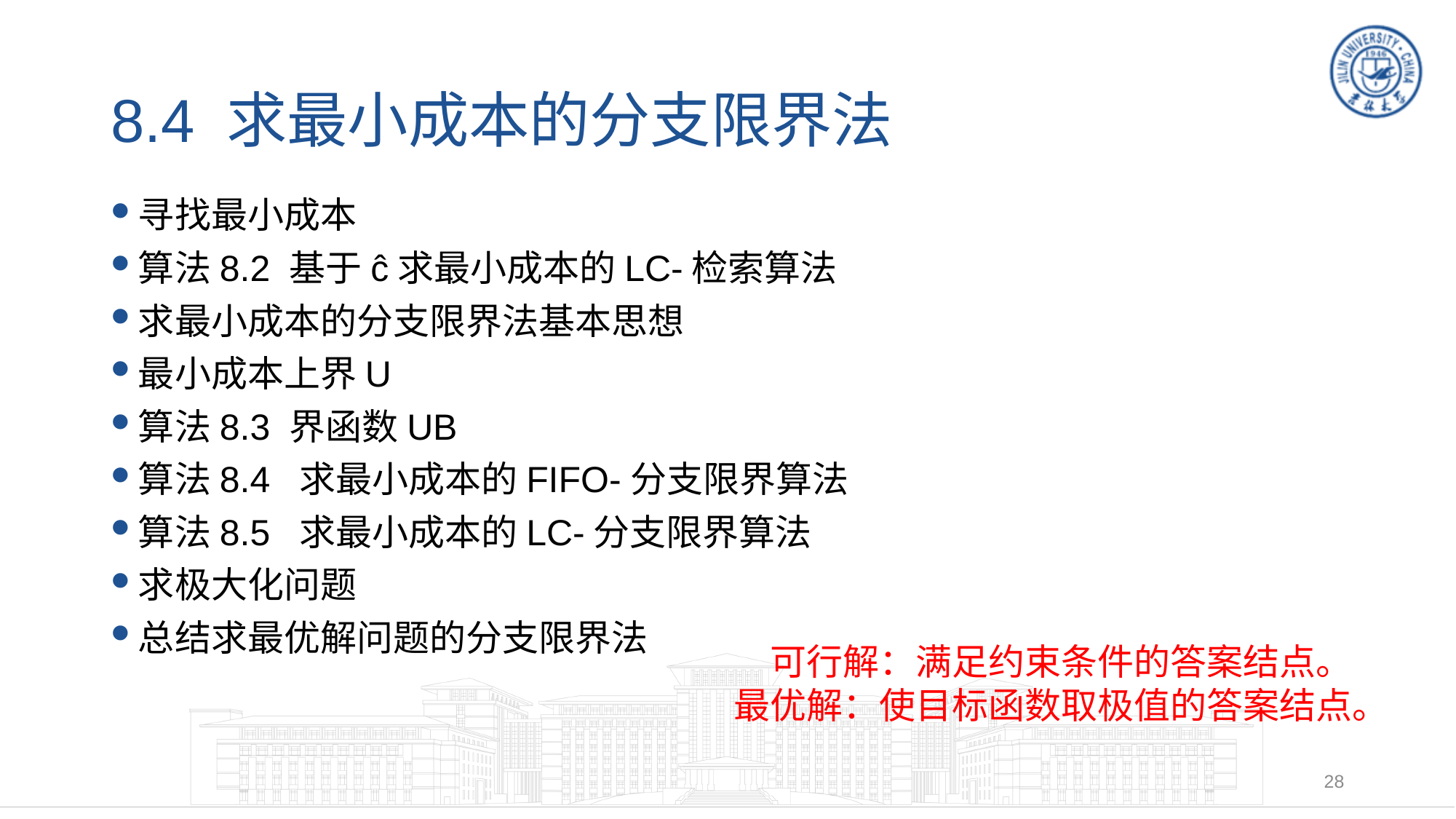

# 8.4 求最小成本的分支限界法
寻找最小成本
算法8.2 基于ĉ求最小成本的LC-检索算法
求最小成本的分支限界法基本思想
最小成本上界U
算法8.3 界函数UB
算法8.4  求最小成本的FIFO-分支限界算法
算法8.5  求最小成本的LC-分支限界算法
求极大化问题
总结求最优解问题的分支限界法

可行解：满足约束条件的答案结点。
最优解：使目标函数取极值的答案结点。
28